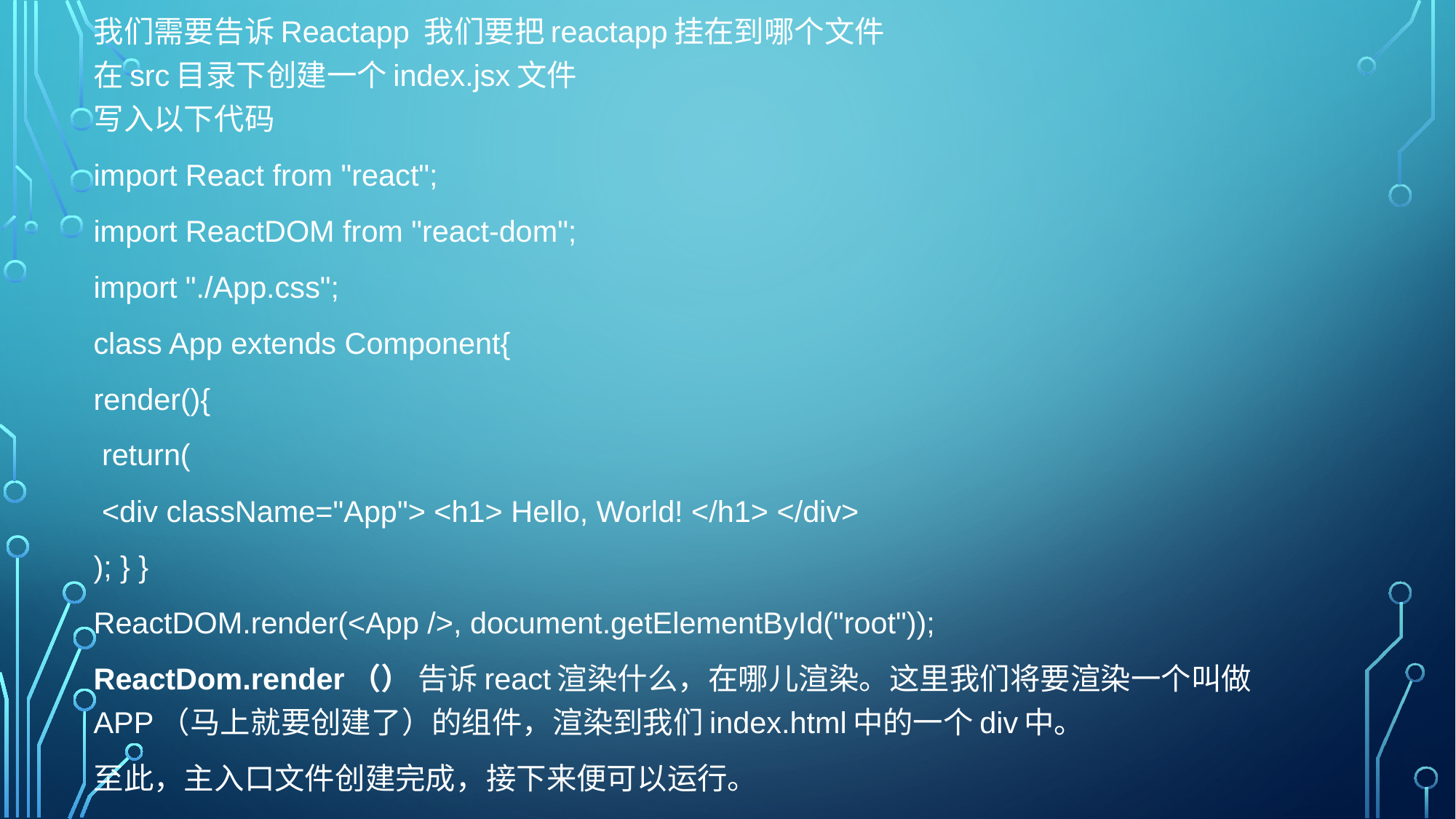

我们需要告诉Reactapp 我们要把reactapp挂在到哪个文件
在src目录下创建一个index.jsx文件
写入以下代码
import React from "react";
import ReactDOM from "react-dom";
import "./App.css";
class App extends Component{
render(){
 return(
 <div className="App"> <h1> Hello, World! </h1> </div>
); } }
ReactDOM.render(<App />, document.getElementById("root"));
ReactDom.render（） 告诉react渲染什么，在哪儿渲染。这里我们将要渲染一个叫做APP（马上就要创建了）的组件，渲染到我们index.html中的一个div中。
至此，主入口文件创建完成，接下来便可以运行。